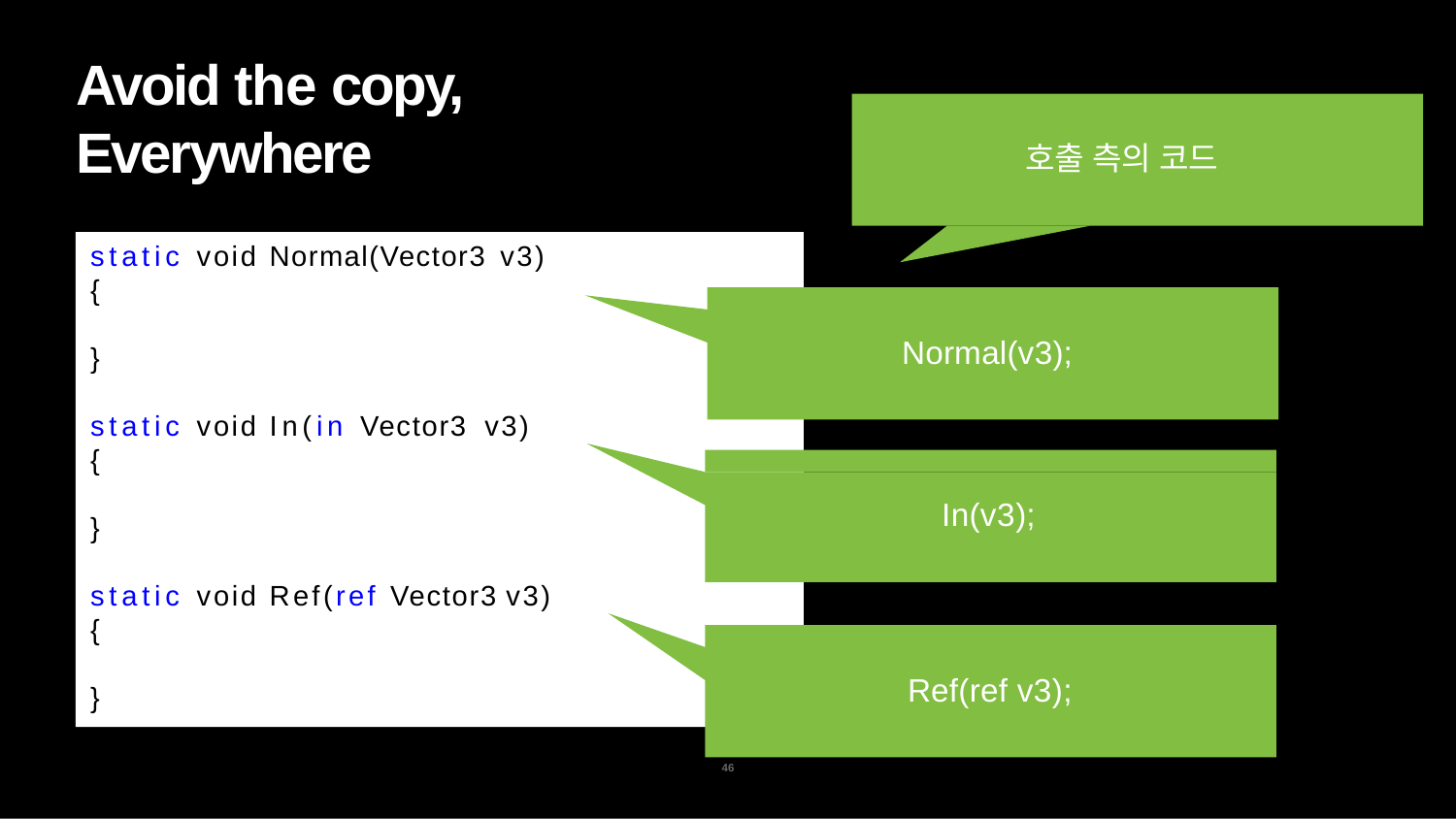

# Avoid the copy, Everywhere

호출 측의 코드

static void Normal(Vector3 v3)
{

Normal(v3);
}
static void In(in Vector3 v3)
{

In(v3);
}
static void Ref(ref Vector3 v3)
{

Ref(ref v3);
}
46